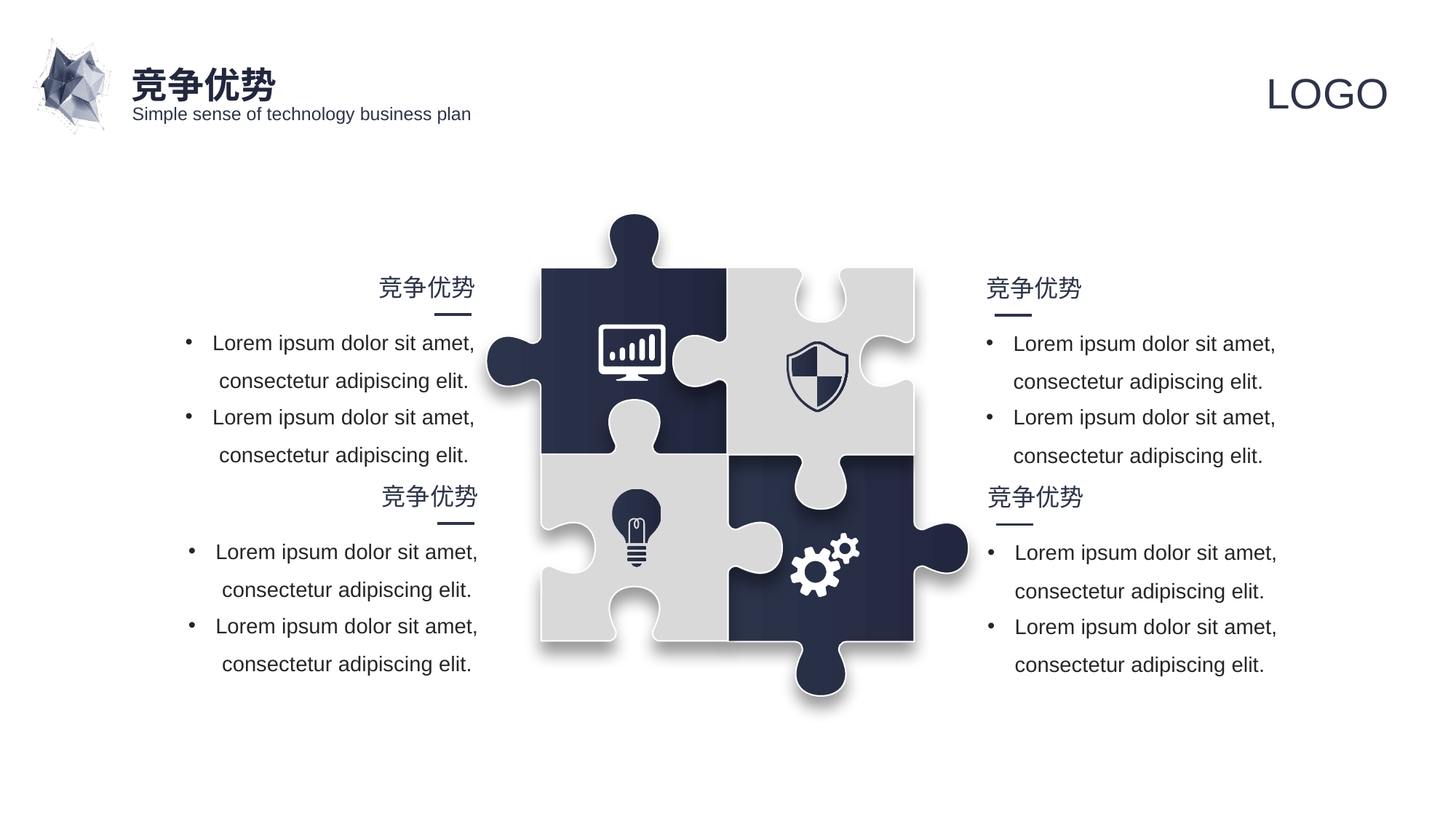

竞争优势
Simple sense of technology business plan

竞争优势

竞争优势
Lorem ipsum dolor sit amet, consectetur adipiscing elit.
Lorem ipsum dolor sit amet, consectetur adipiscing elit.

Lorem ipsum dolor sit amet, consectetur adipiscing elit.
Lorem ipsum dolor sit amet, consectetur adipiscing elit.

竞争优势
竞争优势

Lorem ipsum dolor sit amet, consectetur adipiscing elit.
Lorem ipsum dolor sit amet, consectetur adipiscing elit.

Lorem ipsum dolor sit amet, consectetur adipiscing elit.
Lorem ipsum dolor sit amet, consectetur adipiscing elit.